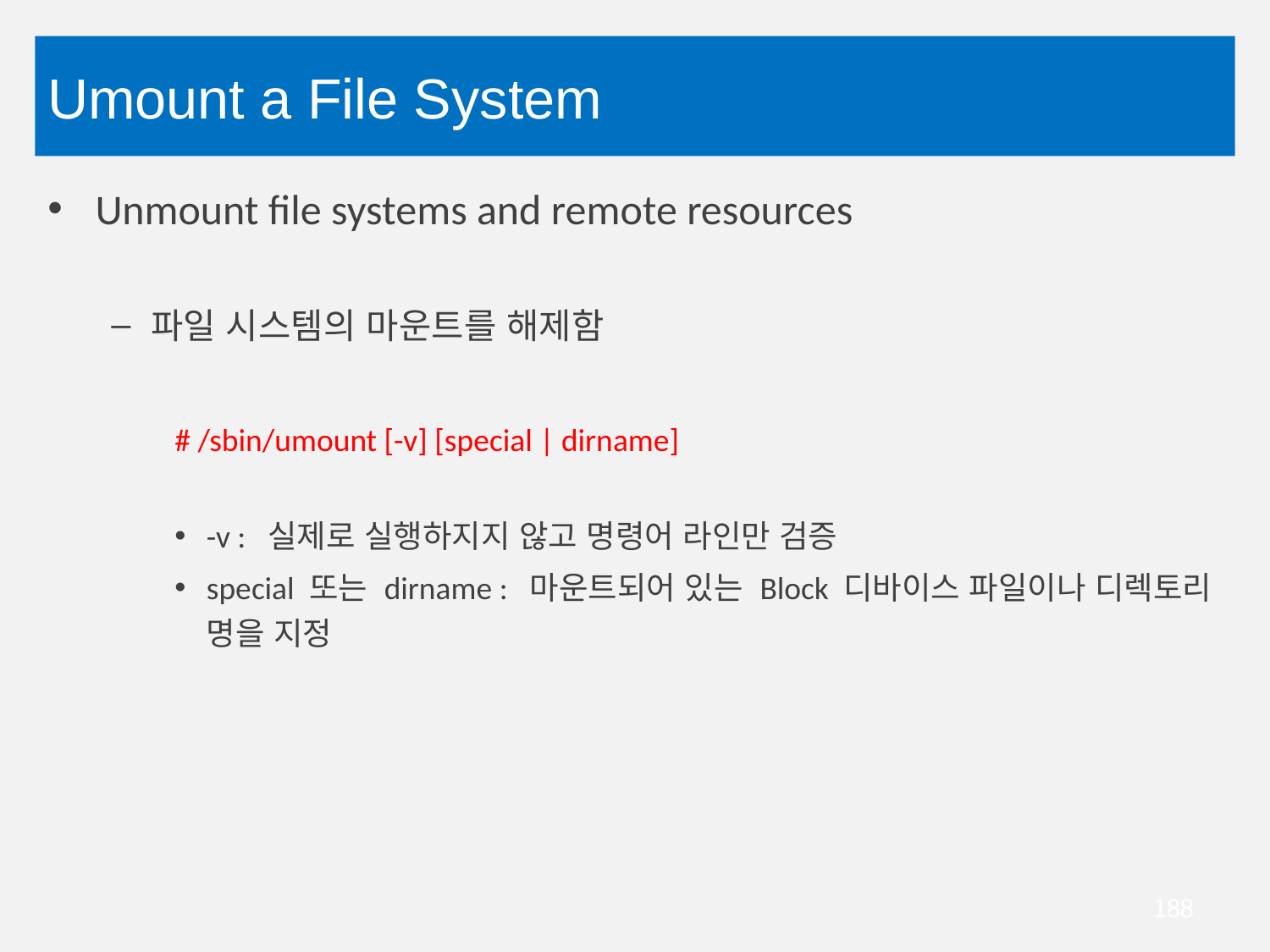

# Umount a File System
Unmount file systems and remote resources

파일 시스템의 마운트를 해제함

# /sbin/umount [-v] [special | dirname]

-v :  실제로 실행하지지 않고 명령어 라인만 검증
special 또는 dirname :  마운트되어 있는 Block 디바이스 파일이나 디렉토리 명을 지정
188